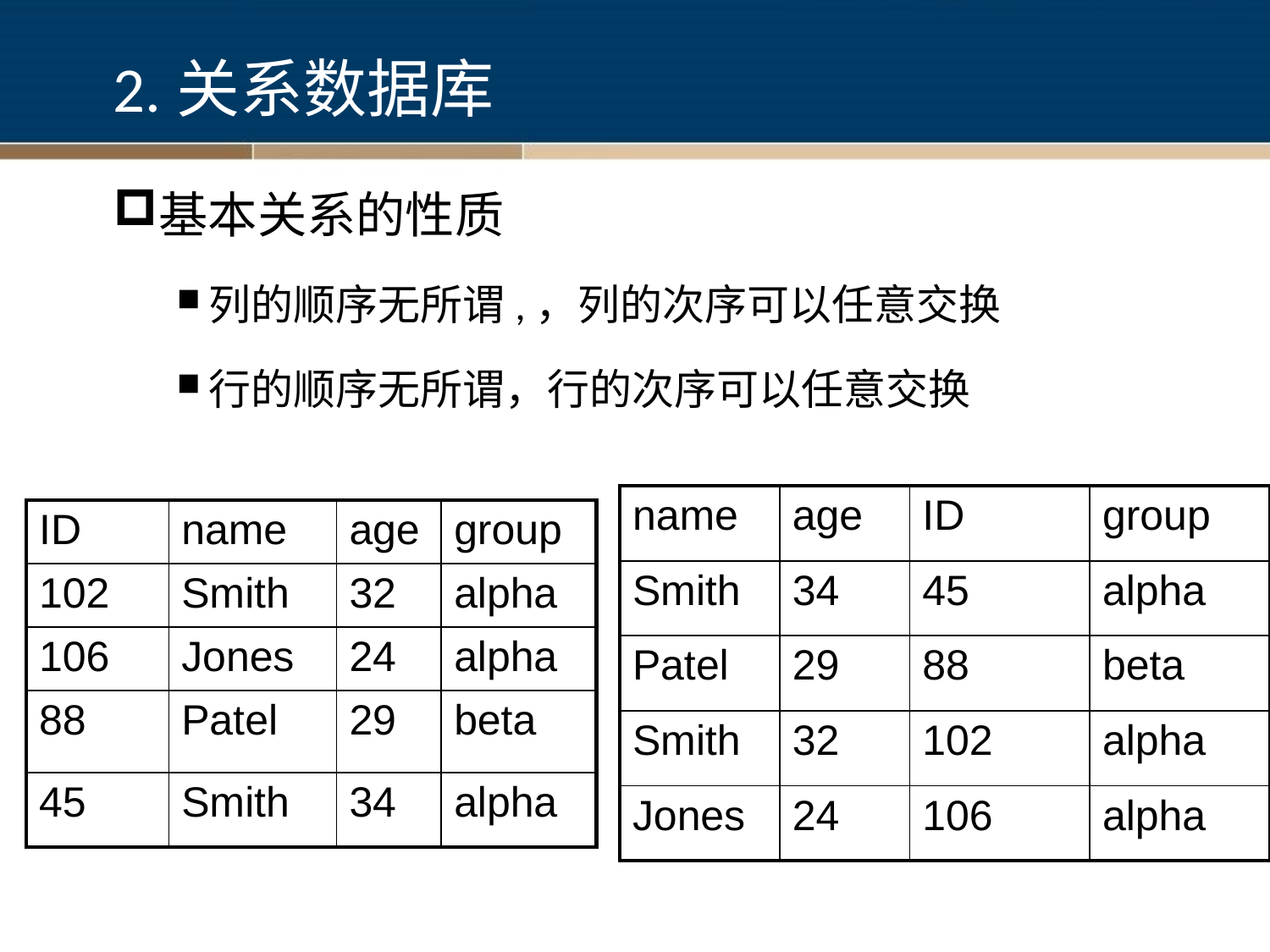

# 2.关系数据库
基本关系的性质
列的顺序无所谓,，列的次序可以任意交换
行的顺序无所谓，行的次序可以任意交换
| name | age | ID | group |
| --- | --- | --- | --- |
| Smith | 34 | 45 | alpha |
| Patel | 29 | 88 | beta |
| Smith | 32 | 102 | alpha |
| Jones | 24 | 106 | alpha |
| ID | name | age | group |
| --- | --- | --- | --- |
| 102 | Smith | 32 | alpha |
| 106 | Jones | 24 | alpha |
| 88 | Patel | 29 | beta |
| 45 | Smith | 34 | alpha |